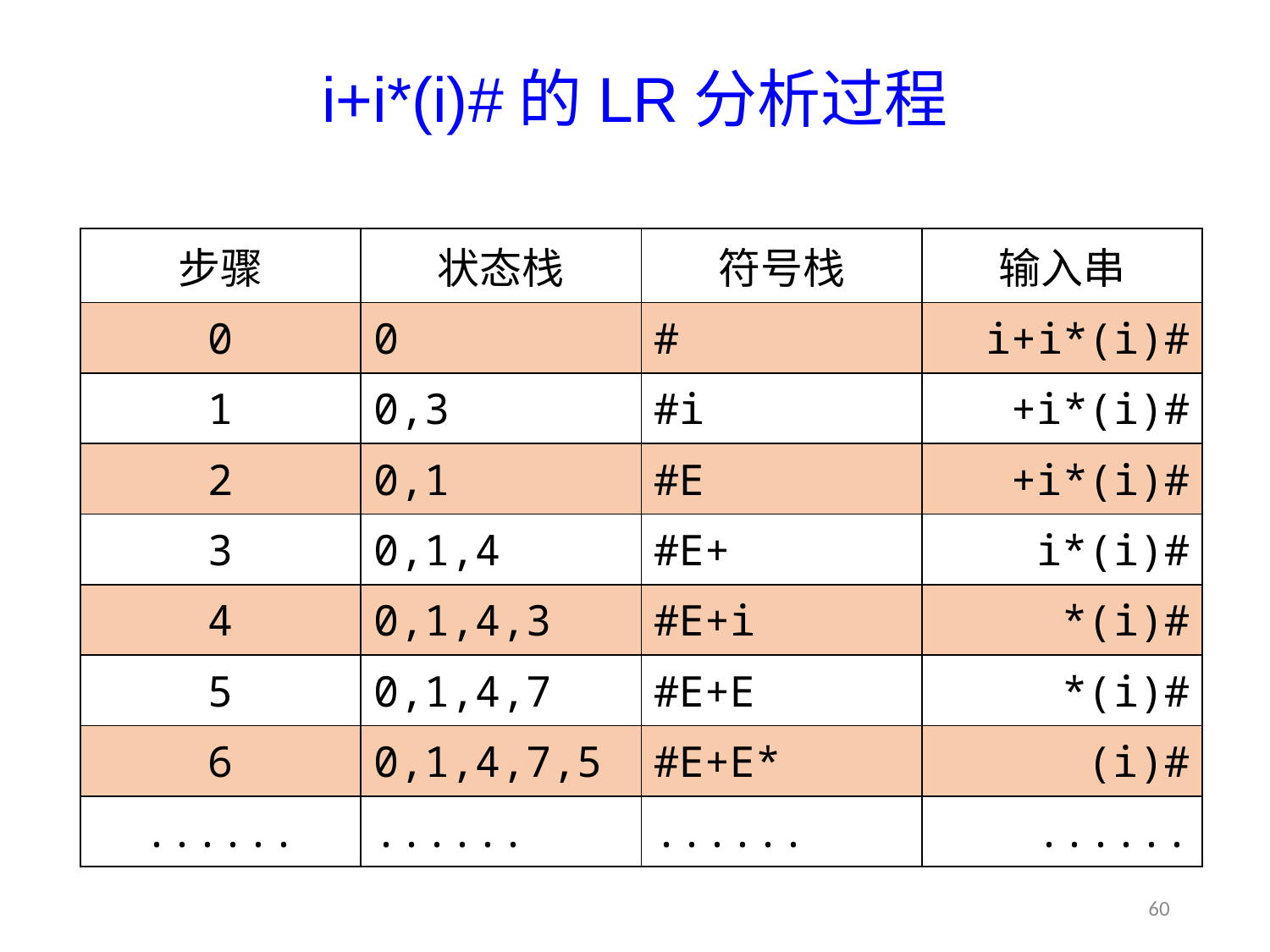

# i+i*(i)#的LR分析过程
| 步骤 | 状态栈 | 符号栈 | 输入串 |
| --- | --- | --- | --- |
| 0 | 0 | # | i+i\*(i)# |
| 1 | 0,3 | #i | +i\*(i)# |
| 2 | 0,1 | #E | +i\*(i)# |
| 3 | 0,1,4 | #E+ | i\*(i)# |
| 4 | 0,1,4,3 | #E+i | \*(i)# |
| 5 | 0,1,4,7 | #E+E | \*(i)# |
| 6 | 0,1,4,7,5 | #E+E\* | (i)# |
| ...... | ...... | ...... | ...... |
60